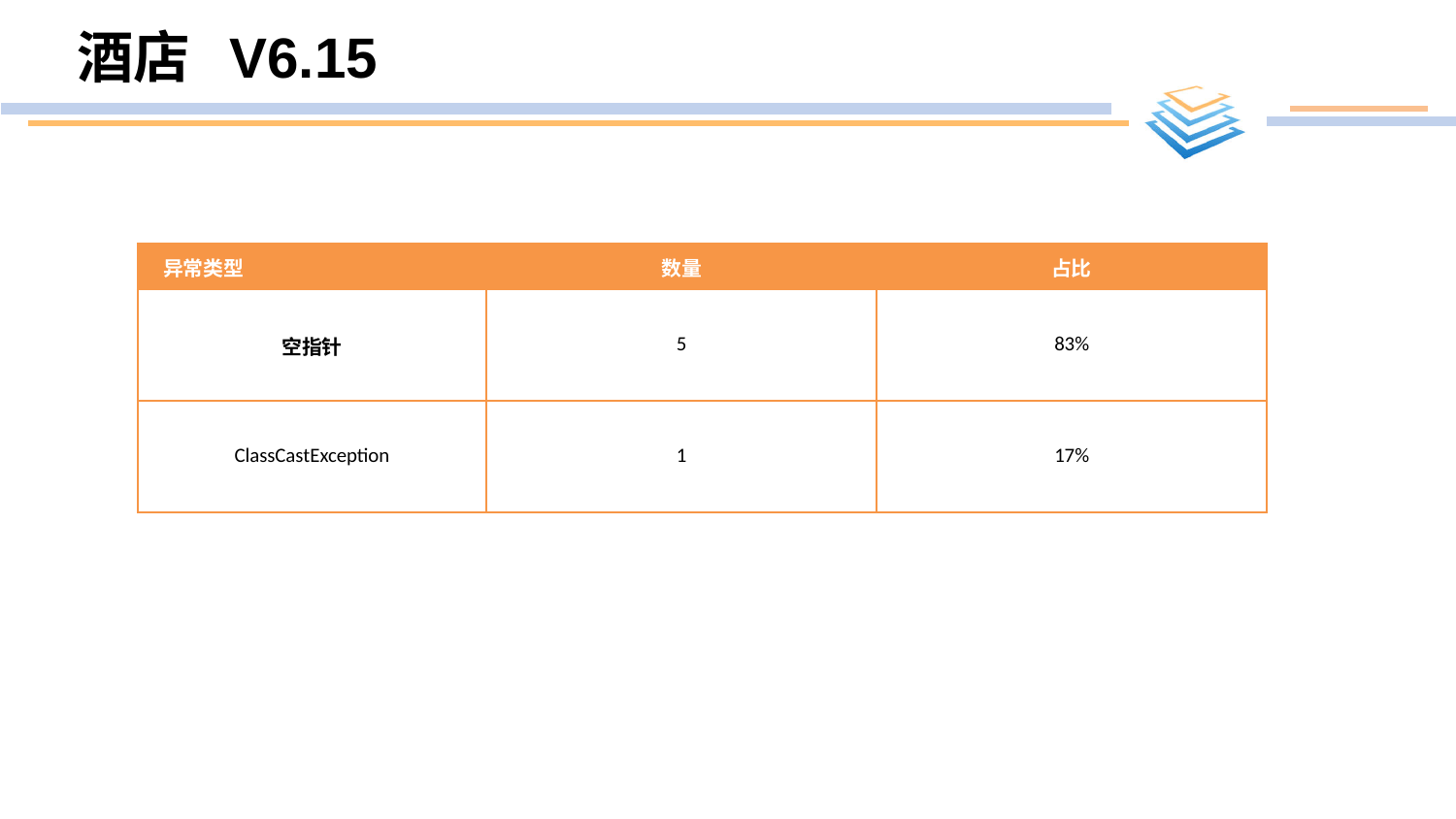

# 酒店  V6.15
| 异常类型 | 数量 | 占比 |
| --- | --- | --- |
| 空指针 | 5 | 83% |
| ClassCastException | 1 | 17% |